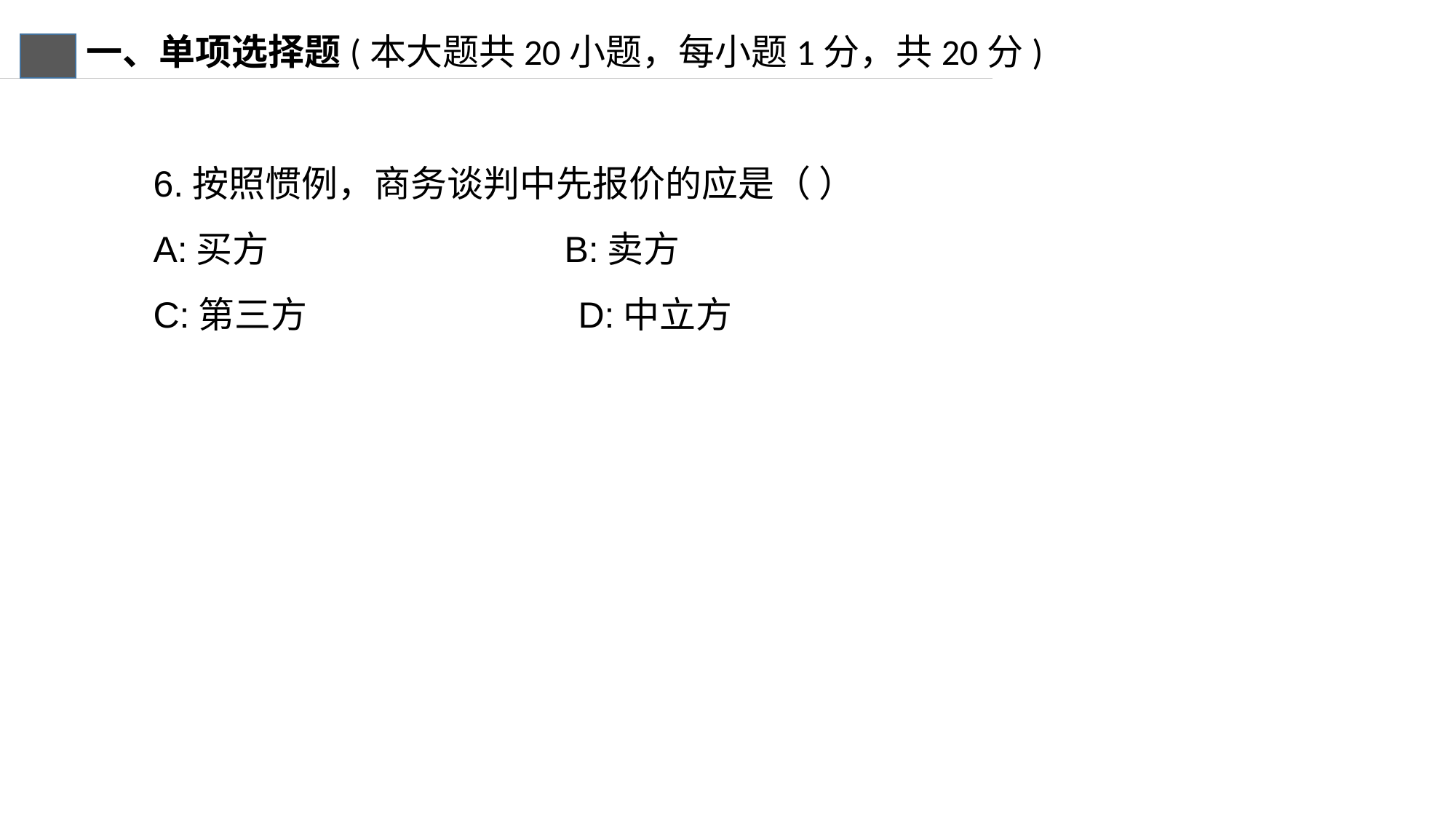

一、单项选择题(本大题共20小题，每小题1分，共20分)

6.按照惯例，商务谈判中先报价的应是（ ）
A:买方                                   B:卖方
C:第三方                                D:中立方